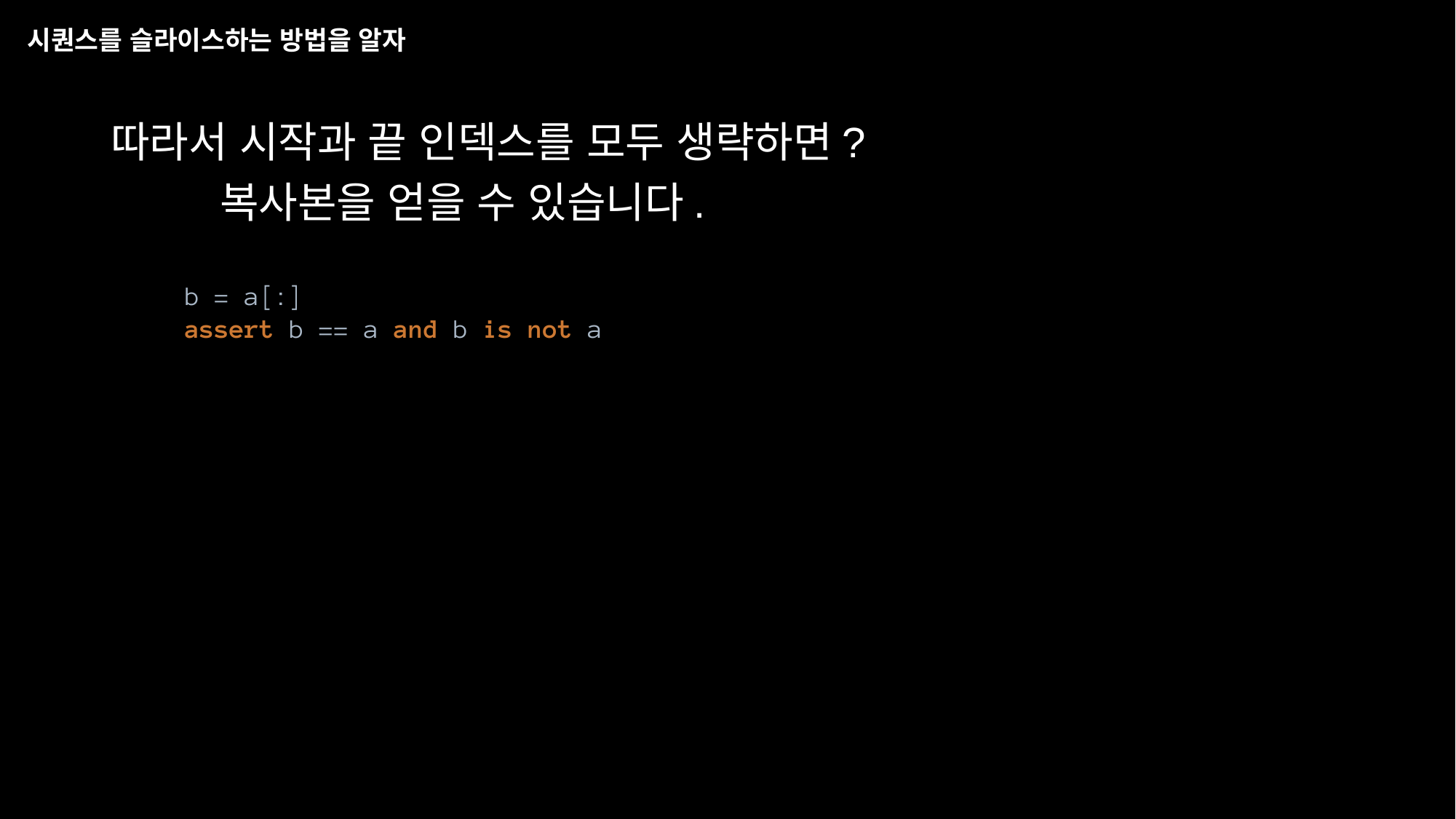

# 시퀀스를 슬라이스하는 방법을 알자
따라서 시작과 끝 인덱스를 모두 생략하면?
	복사본을 얻을 수 있습니다.
b = a[:]
assert b == a and b is not a